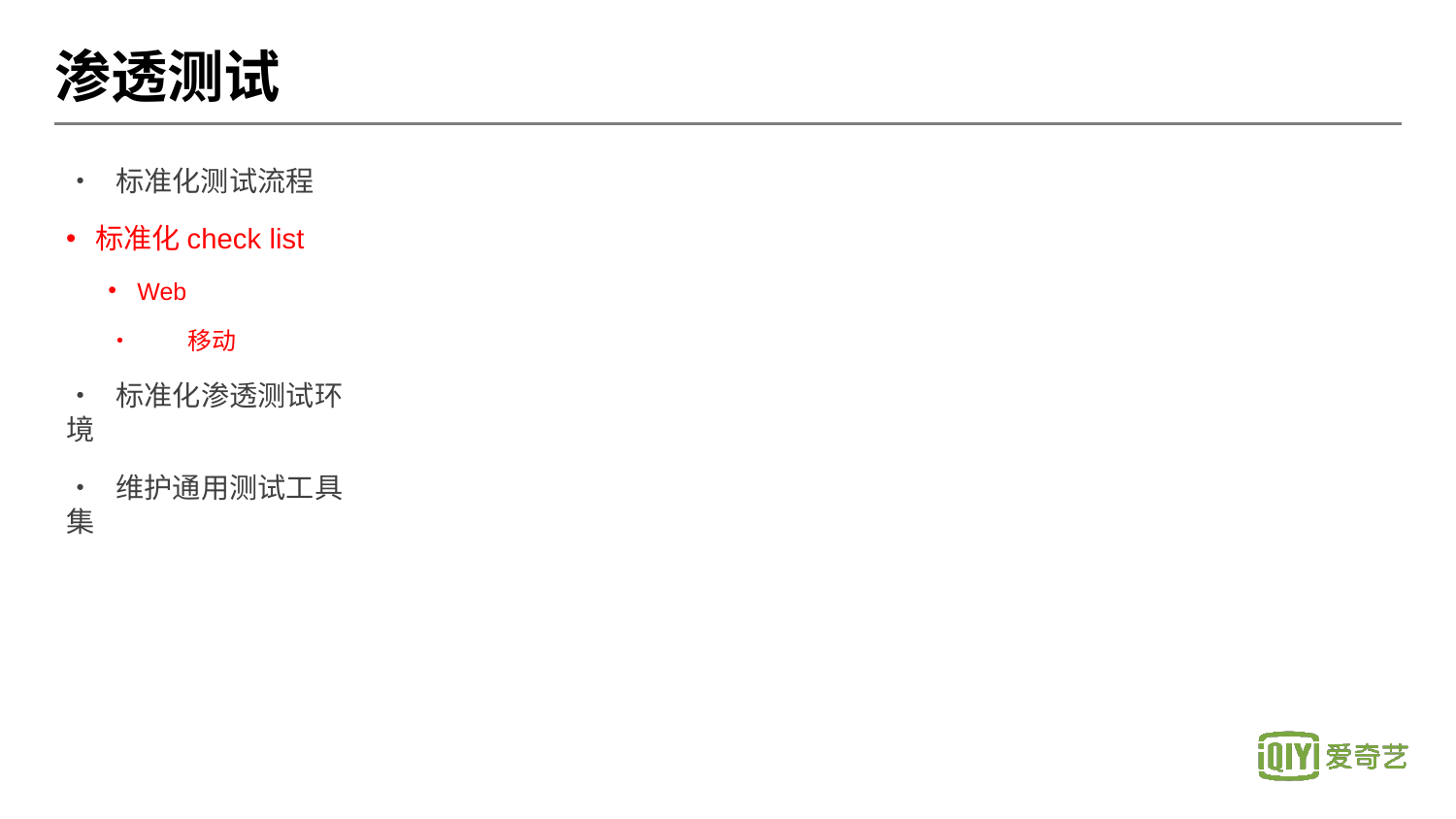

# 渗透测试
•  标准化测试流程
标准化check list
Web
•	移动

•  标准化渗透测试环境
•  维护通用测试工具集